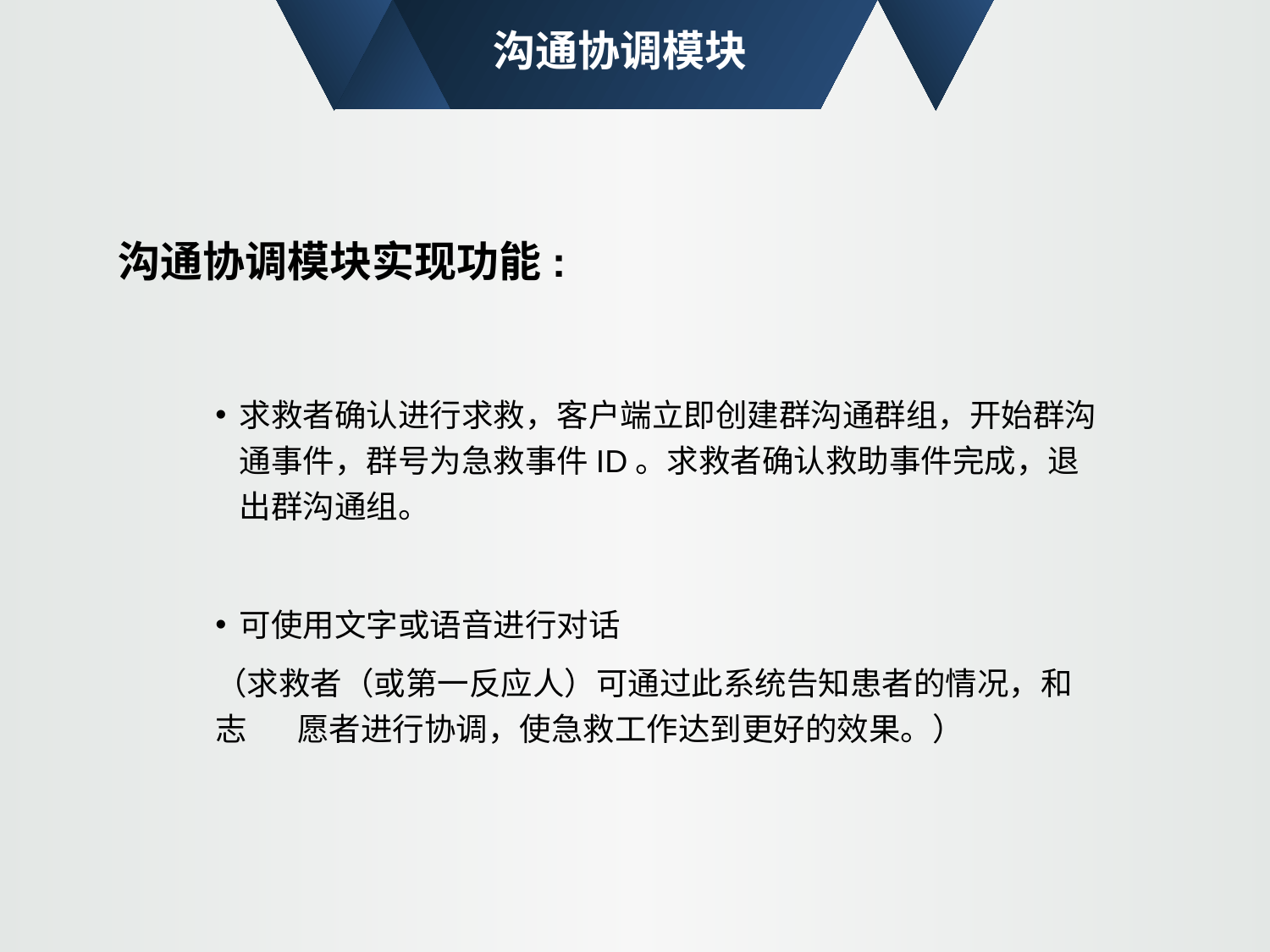

# 沟通协调模块
沟通协调模块实现功能:
求救者确认进行求救，客户端立即创建群沟通群组，开始群沟通事件，群号为急救事件ID。求救者确认救助事件完成，退出群沟通组。

可使用文字或语音进行对话
（求救者（或第一反应人）可通过此系统告知患者的情况，和志       愿者进行协调，使急救工作达到更好的效果。）